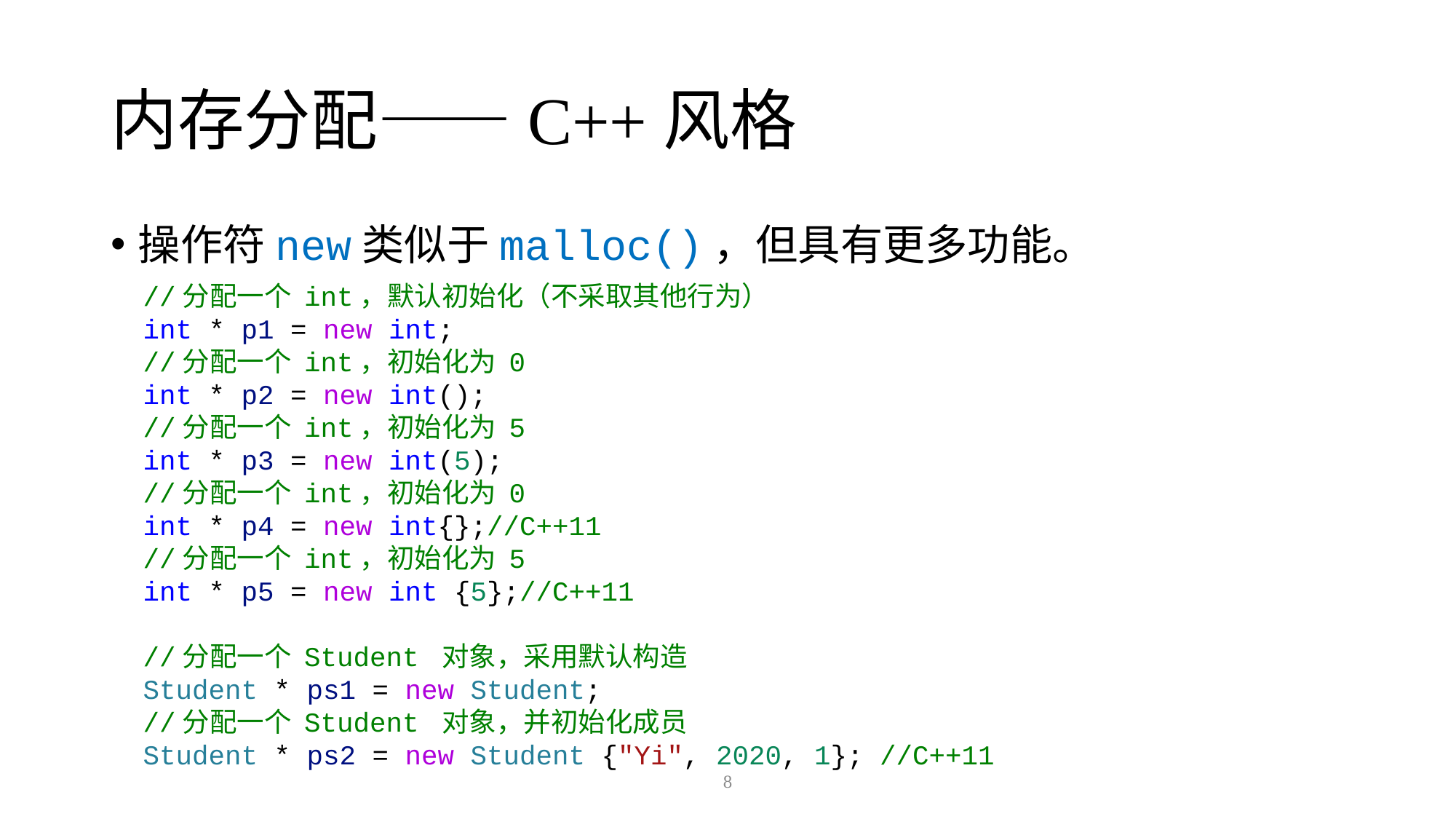

# 内存分配——C++风格
操作符new类似于malloc()，但具有更多功能。

//分配一个 int，默认初始化（不采取其他行为）
int * p1 = new int;
//分配一个 int，初始化为 0
int * p2 = new int();
//分配一个 int，初始化为 5
int * p3 = new int(5);
//分配一个 int，初始化为 0
int * p4 = new int{};//C++11
//分配一个 int，初始化为 5
int * p5 = new int {5};//C++11
//分配一个 Student 对象，采用默认构造
Student * ps1 = new Student;
//分配一个 Student 对象，并初始化成员
Student * ps2 = new Student {"Yi", 2020, 1}; //C++11
8